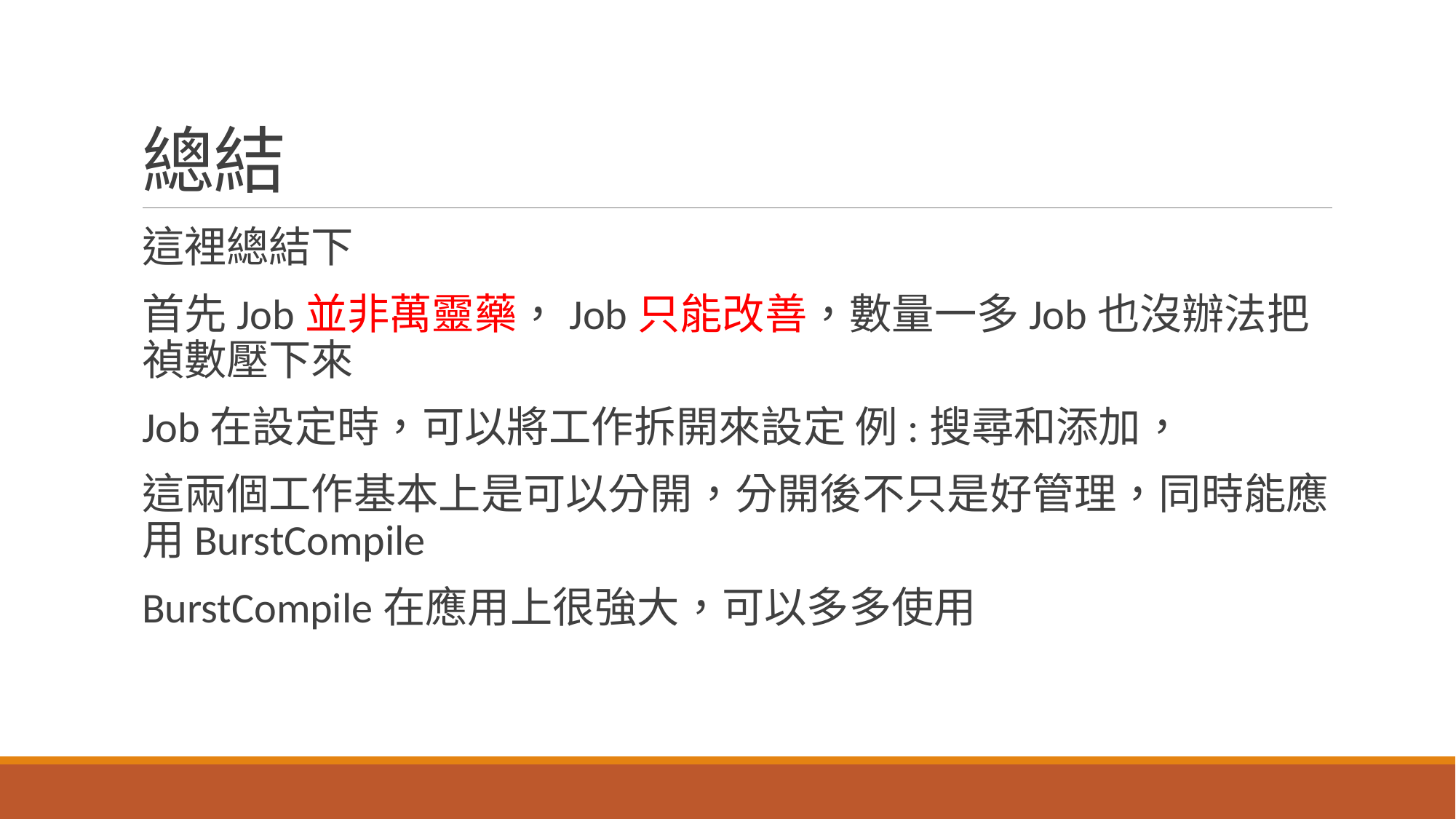

# 總結
這裡總結下
首先Job並非萬靈藥，Job只能改善，數量一多Job也沒辦法把禎數壓下來
Job在設定時，可以將工作拆開來設定 例:搜尋和添加，
這兩個工作基本上是可以分開，分開後不只是好管理，同時能應用BurstCompile
BurstCompile在應用上很強大，可以多多使用